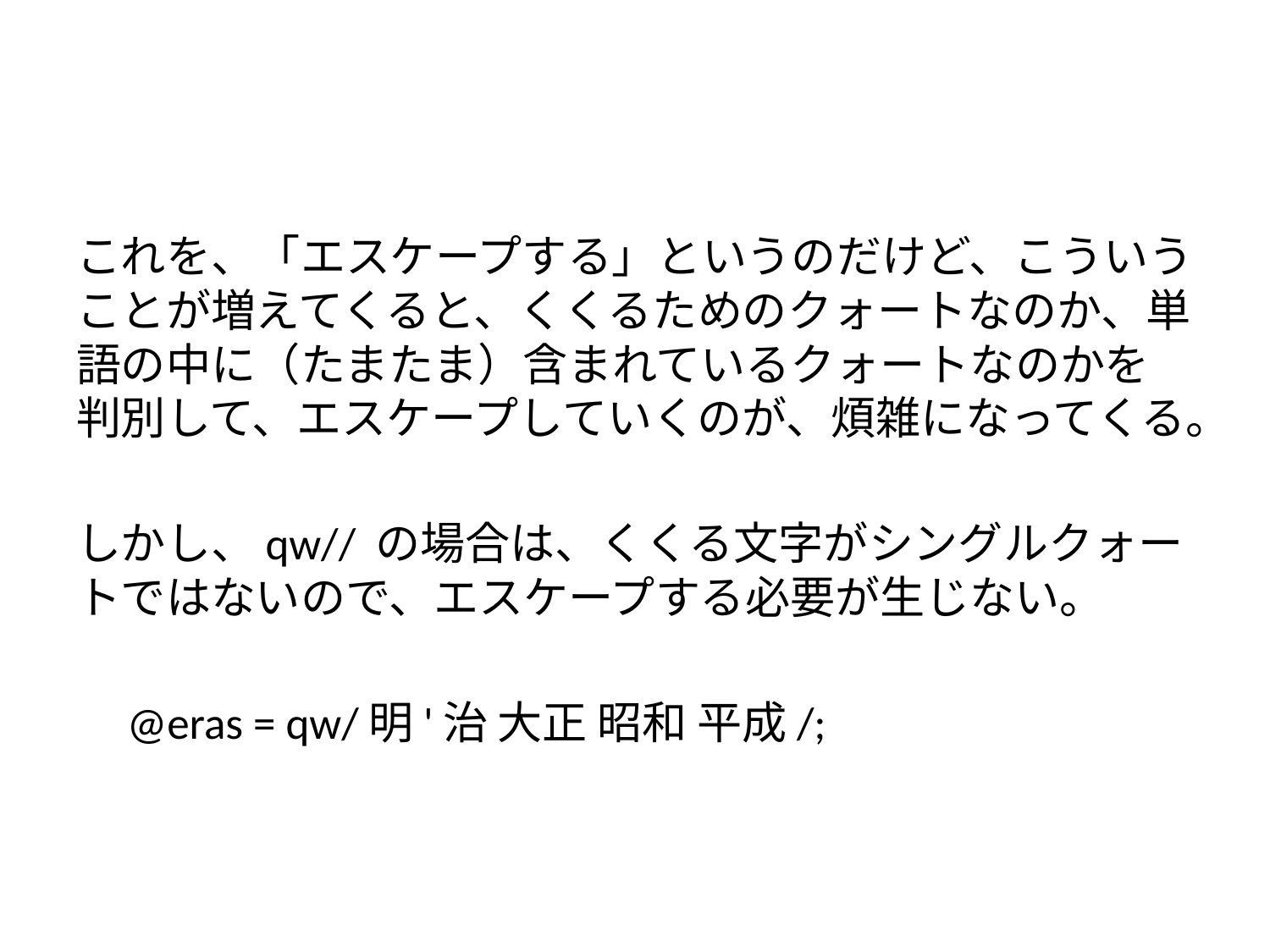

#
これを、「エスケープする」というのだけど、こういうことが増えてくると、くくるためのクォートなのか、単語の中に（たまたま）含まれているクォートなのかを判別して、エスケープしていくのが、煩雑になってくる。

しかし、qw// の場合は、くくる文字がシングルクォートではないので、エスケープする必要が生じない。

@eras = qw/明'治 大正 昭和 平成/;